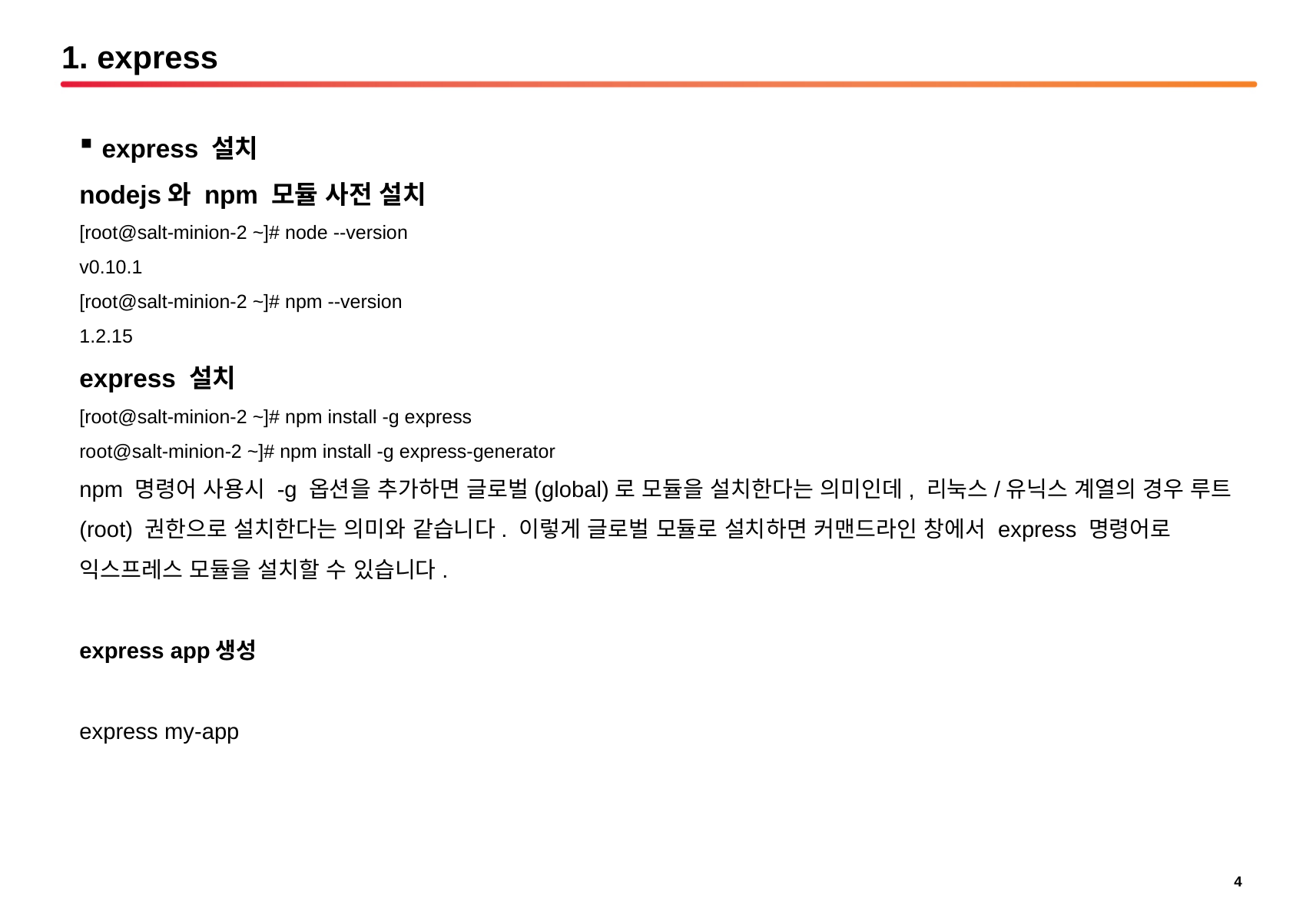

# 1. express
express 설치
nodejs와 npm 모듈 사전 설치
[root@salt-minion-2 ~]# node --version
v0.10.1
[root@salt-minion-2 ~]# npm --version
1.2.15
express 설치
[root@salt-minion-2 ~]# npm install -g express
root@salt-minion-2 ~]# npm install -g express-generator
npm 명령어 사용시 -g 옵션을 추가하면 글로벌(global)로 모듈을 설치한다는 의미인데, 리눅스/유닉스 계열의 경우 루트(root) 권한으로 설치한다는 의미와 같습니다. 이렇게 글로벌 모듈로 설치하면 커맨드라인 창에서 express 명령어로 익스프레스 모듈을 설치할 수 있습니다.

express app생성

express my-app